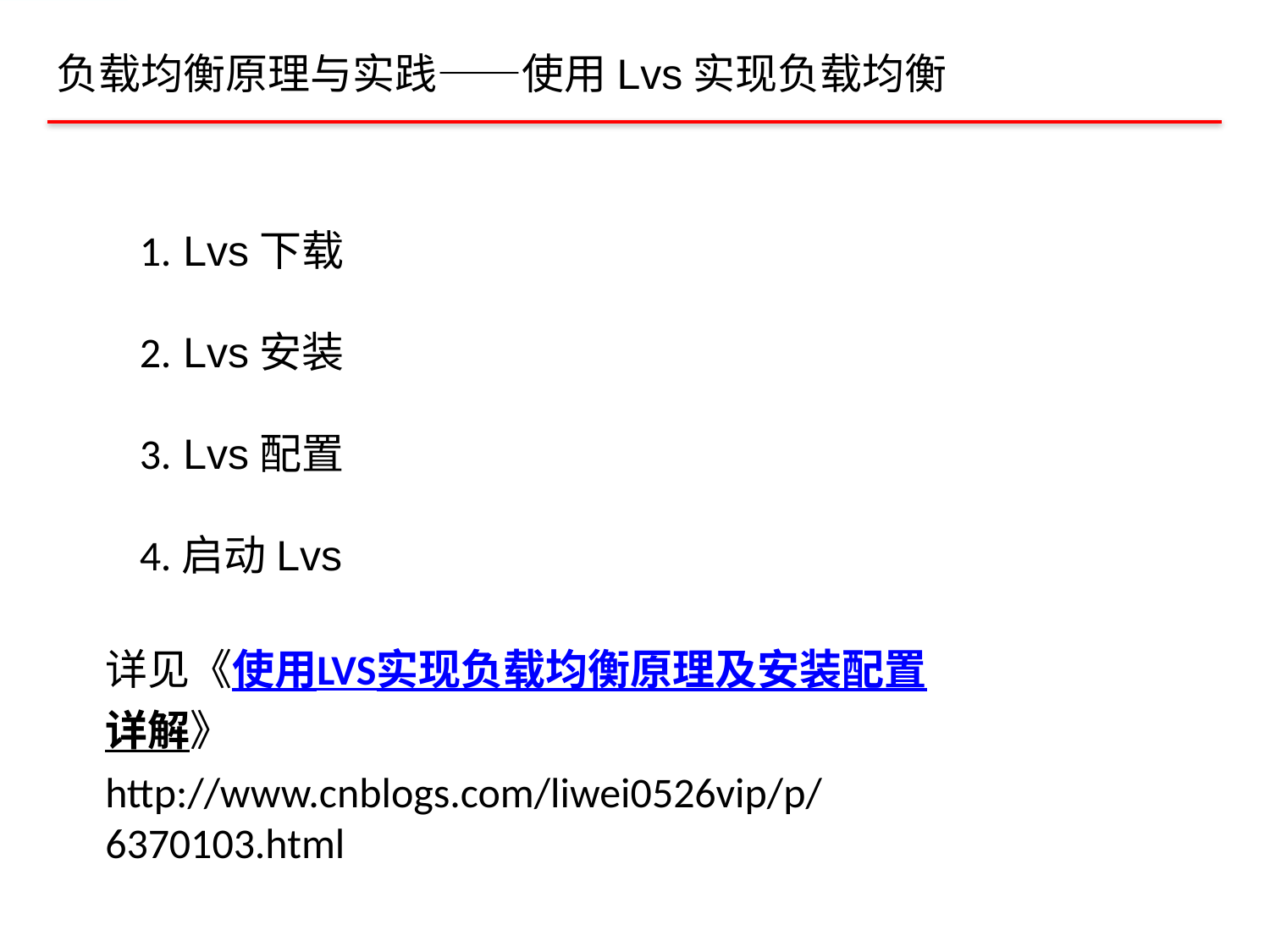

负载均衡原理与实践——使用Lvs实现负载均衡
1. Lvs下载

2. Lvs安装

3. Lvs配置

4.启动Lvs
详见《使用LVS实现负载均衡原理及安装配置详解》
http://www.cnblogs.com/liwei0526vip/p/6370103.html